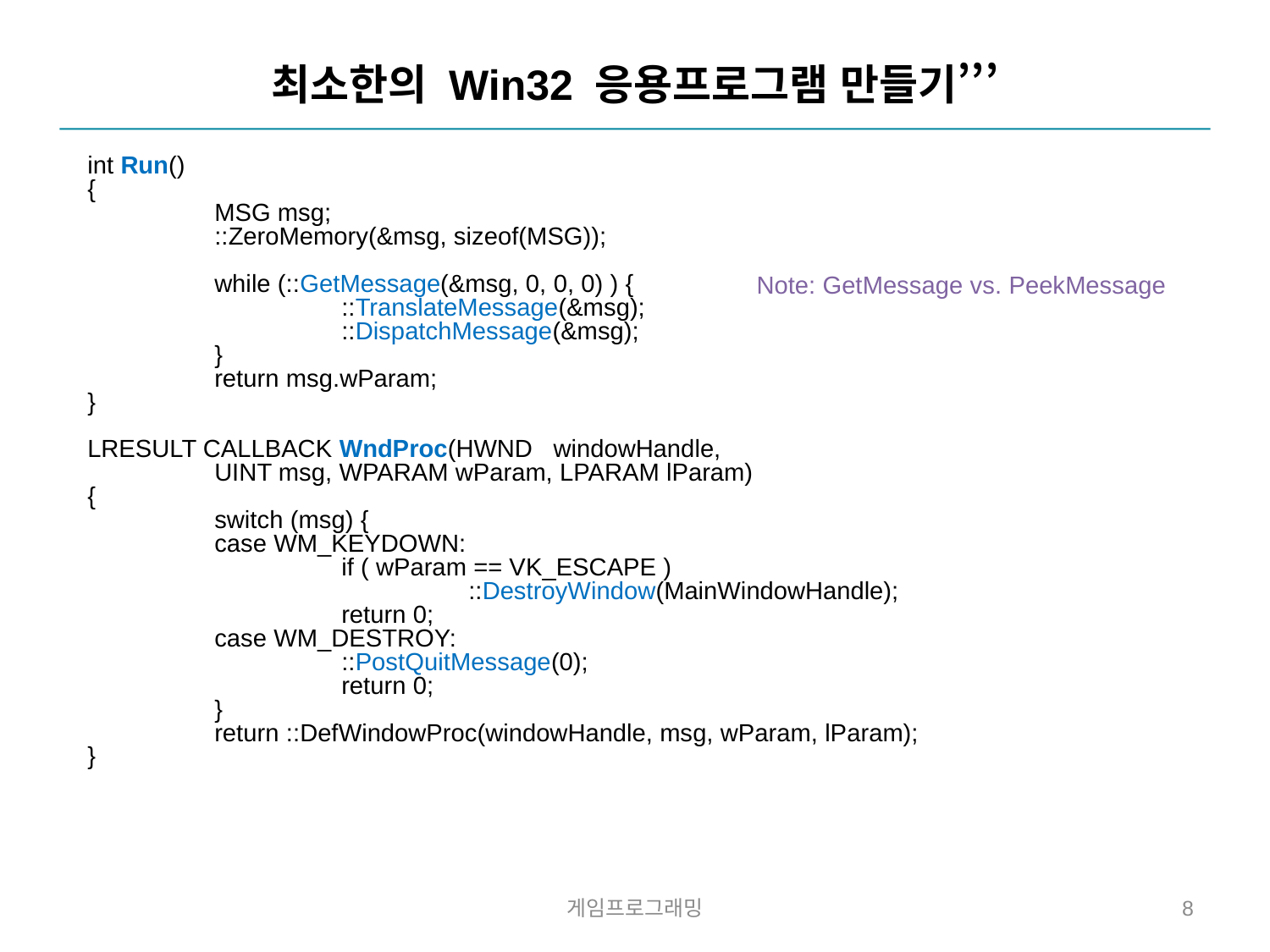

# 최소한의 Win32 응용프로그램 만들기’’’

int Run()
{
	MSG msg;
	::ZeroMemory(&msg, sizeof(MSG));

	while (::GetMessage(&msg, 0, 0, 0) ) {
		::TranslateMessage(&msg);
		::DispatchMessage(&msg);
	}
	return msg.wParam;
}

LRESULT CALLBACK WndProc(HWND   windowHandle,
	UINT msg, WPARAM wParam, LPARAM lParam)
{
	switch (msg) {
	case WM_KEYDOWN:
		if ( wParam == VK_ESCAPE )
			::DestroyWindow(MainWindowHandle);
		return 0;
	case WM_DESTROY:
		::PostQuitMessage(0);
		return 0;
	}
	return ::DefWindowProc(windowHandle, msg, wParam, lParam);
}
Note: GetMessage vs. PeekMessage
게임프로그래밍
8